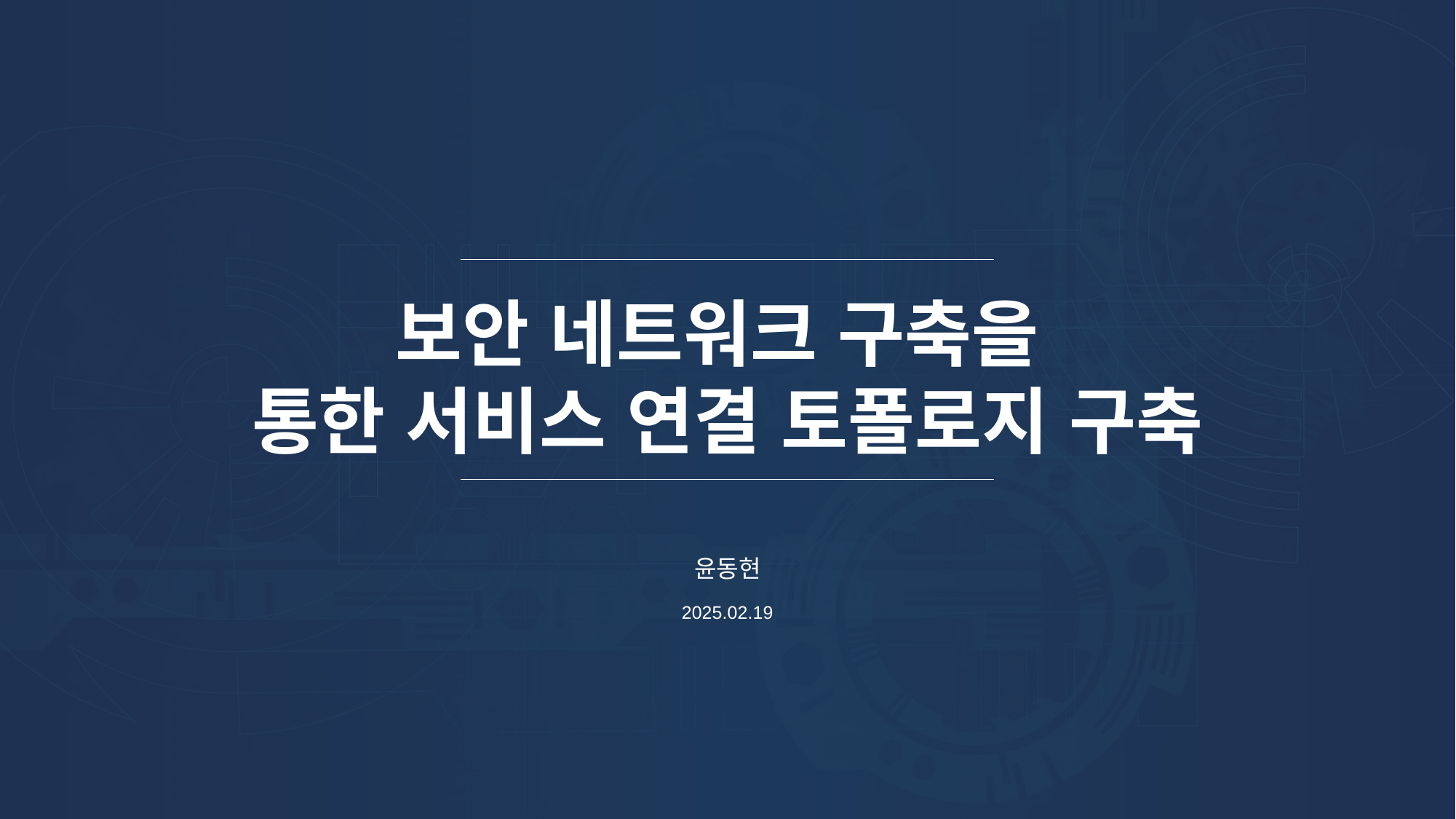

보안 네트워크 구축을
통한 서비스 연결 토폴로지 구축

윤동현
2025.02.19